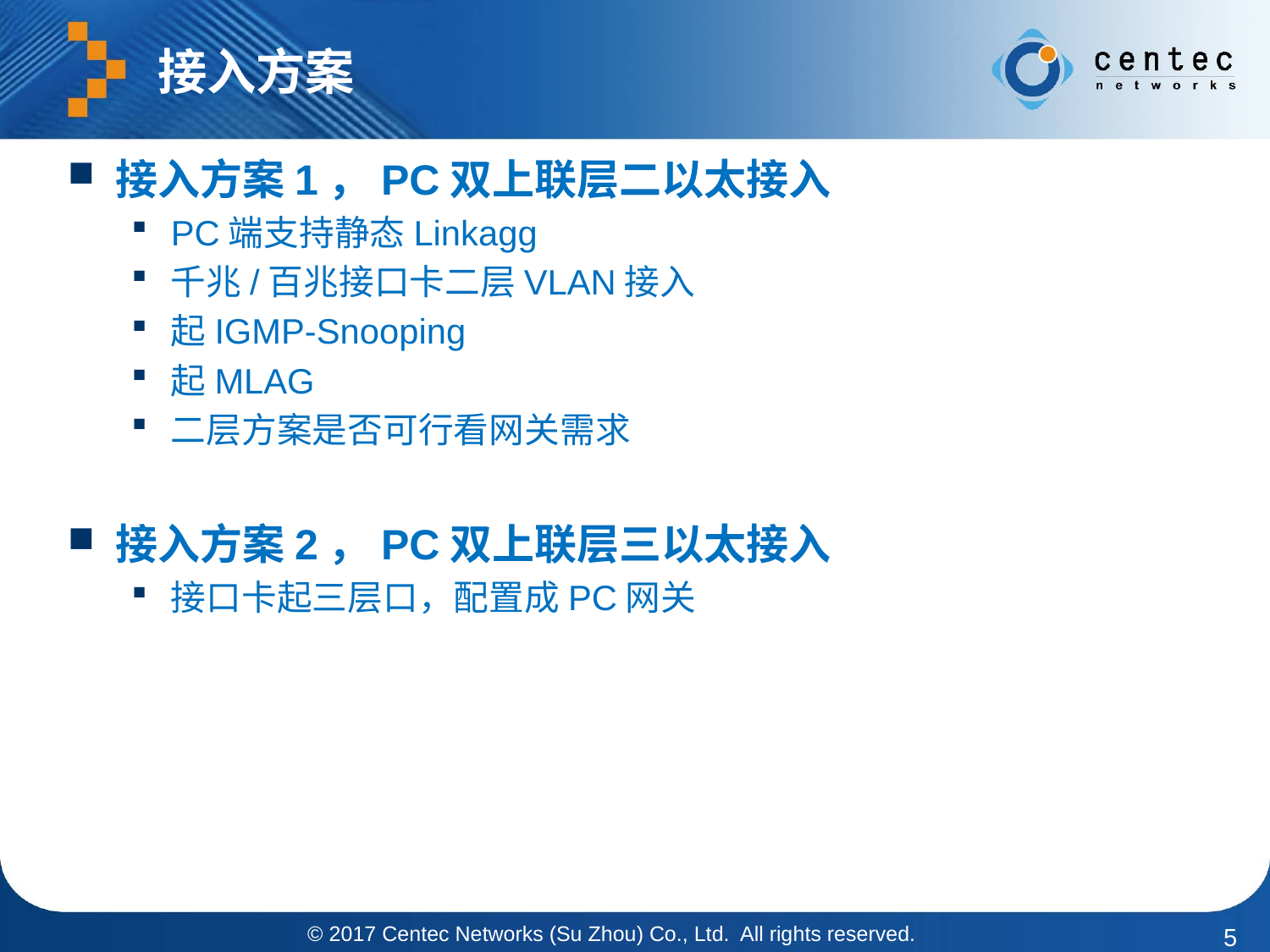

# 接入方案
接入方案1，PC双上联层二以太接入
PC端支持静态Linkagg
千兆/百兆接口卡二层VLAN接入
起IGMP-Snooping
起MLAG
二层方案是否可行看网关需求

接入方案2，PC双上联层三以太接入
接口卡起三层口，配置成PC网关

© 2017 Centec Networks (Su Zhou) Co., Ltd.  All rights reserved.
5